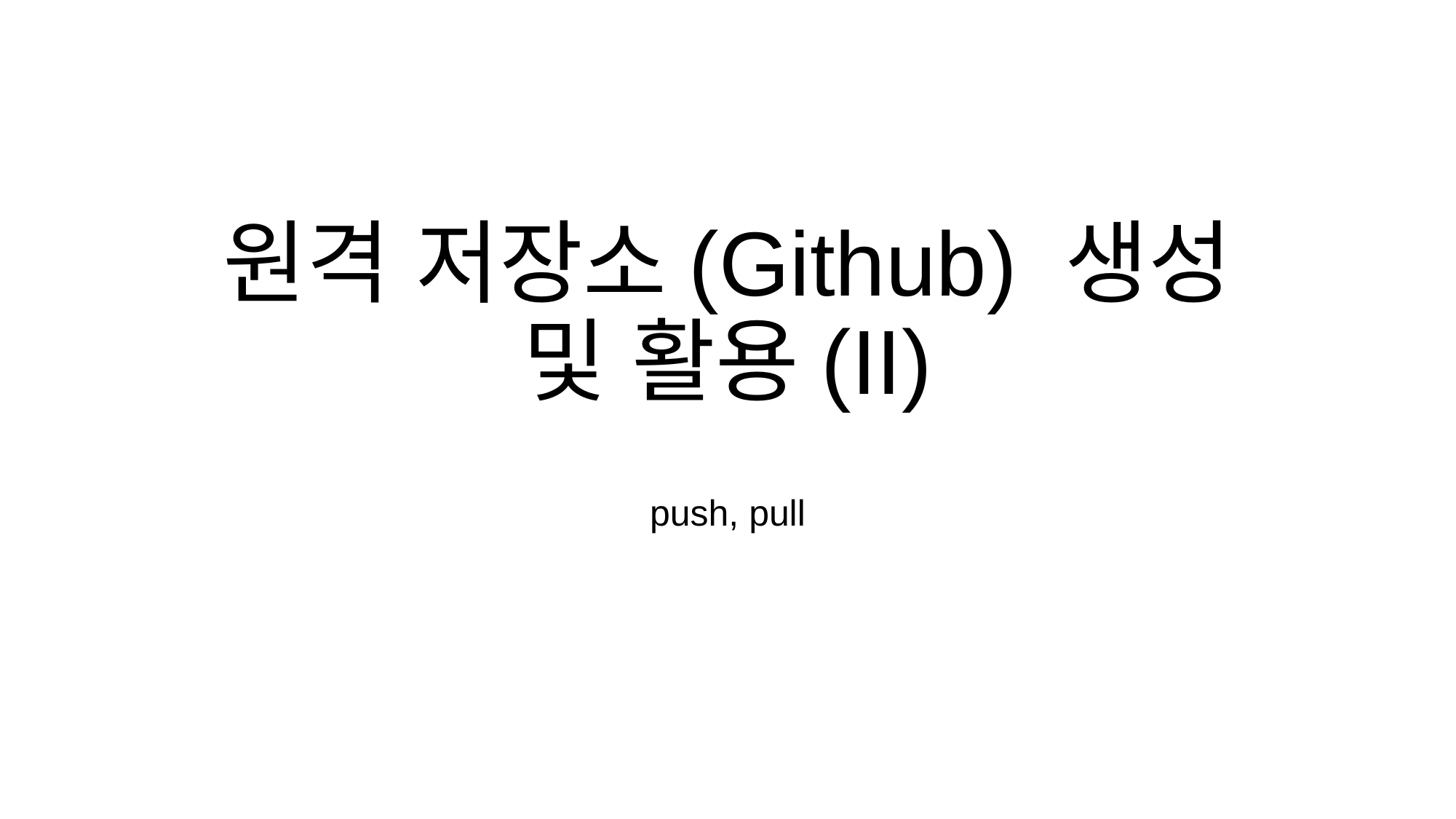

# 원격 저장소(Github) 생성 및 활용(II)

push, pull